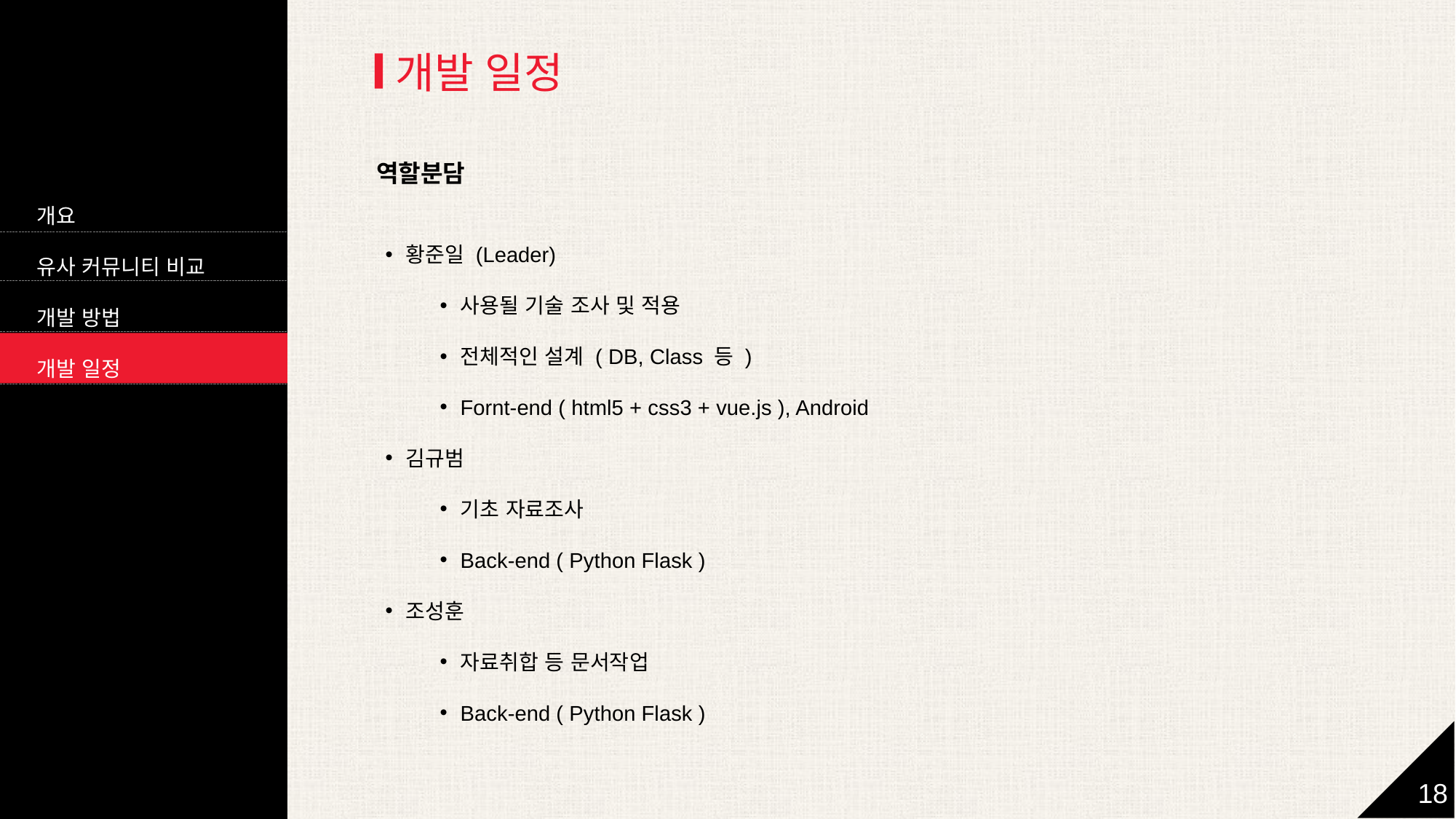

개발 일정

역할분담
개요
유사 커뮤니티 비교
개발 방법
개발 일정
황준일 (Leader)
사용될 기술 조사 및 적용
전체적인 설계 ( DB, Class 등 )
Fornt-end ( html5 + css3 + vue.js ), Android
김규범
기초 자료조사
Back-end ( Python Flask )
조성훈
자료취합 등 문서작업
Back-end ( Python Flask )

18